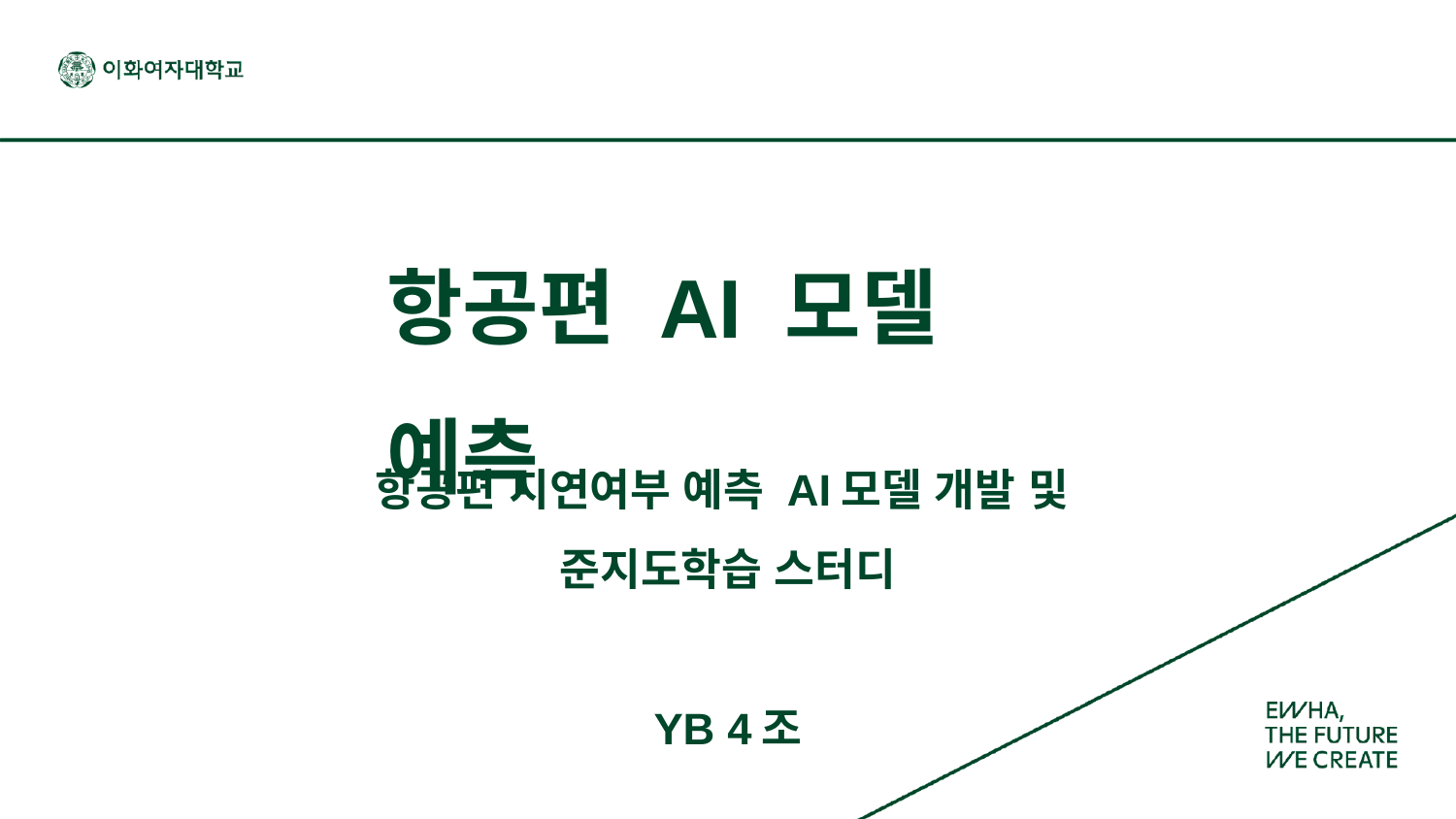

# 항공편 AI 모델 예측
항공편 지연여부 예측 AI모델 개발 및
준지도학습 스터디

YB 4조